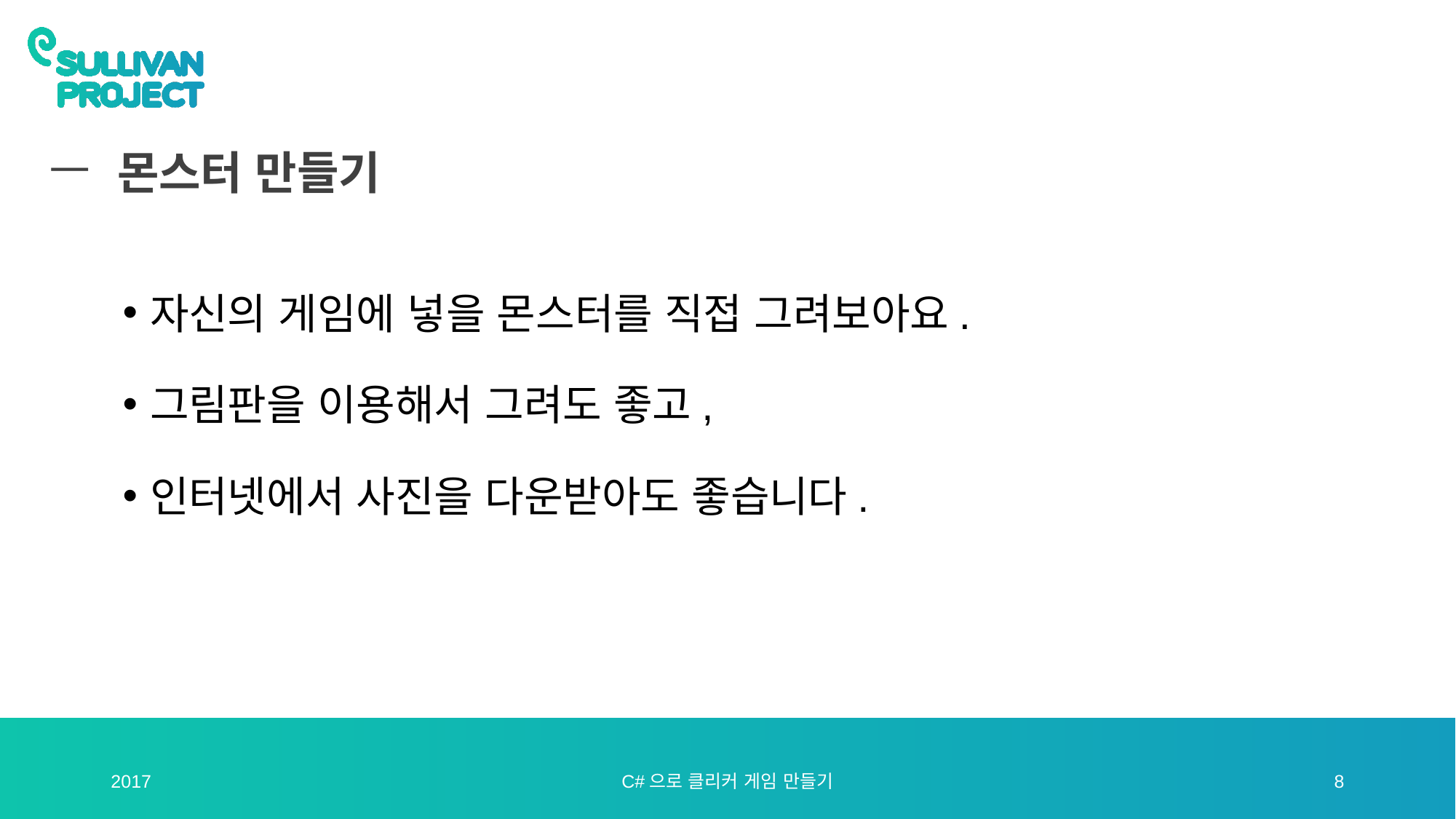

# 몬스터 만들기
자신의 게임에 넣을 몬스터를 직접 그려보아요.
그림판을 이용해서 그려도 좋고,
인터넷에서 사진을 다운받아도 좋습니다.
2017
C#으로 클리커 게임 만들기
8